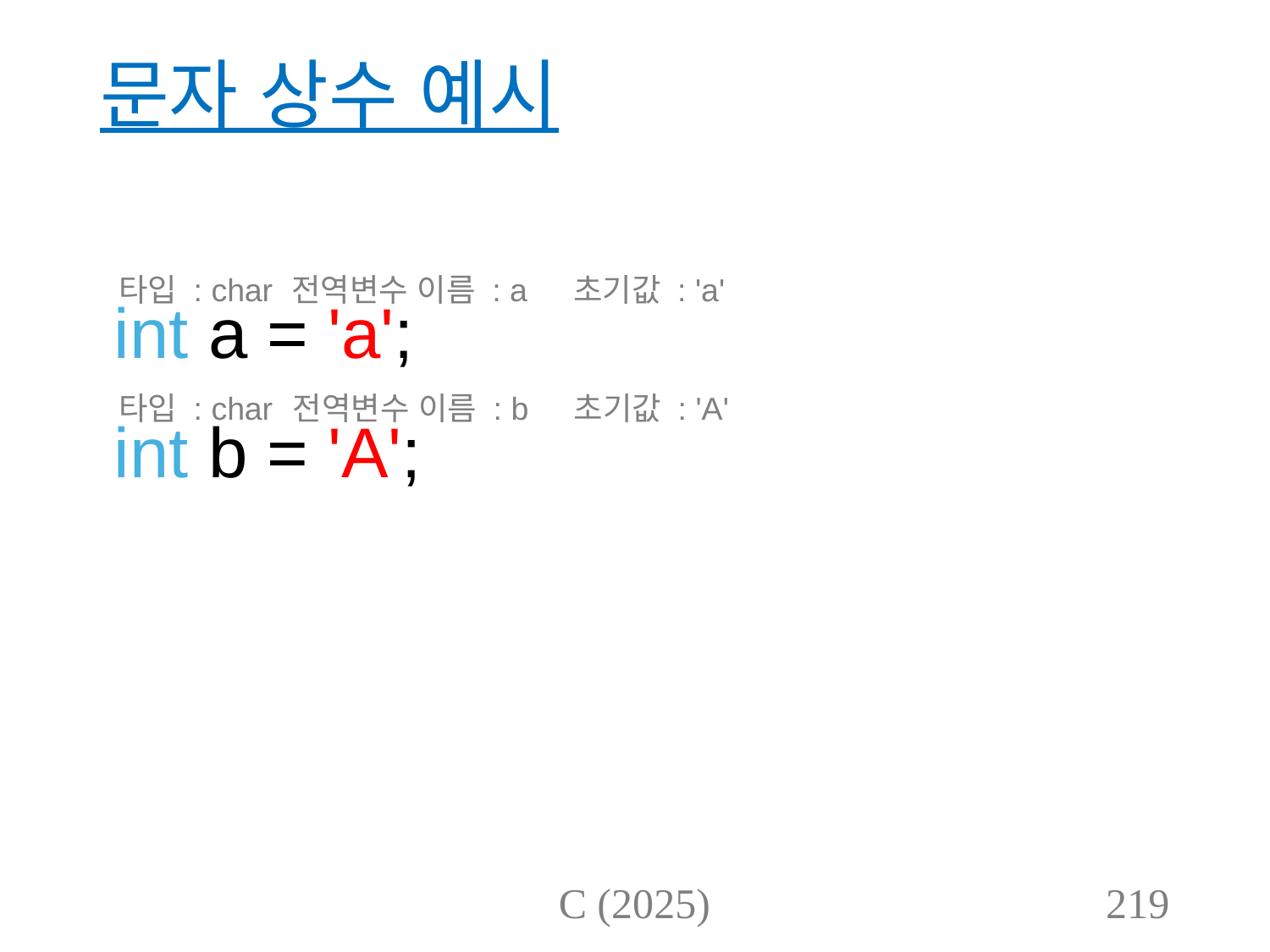

# 문자 상수 예시

int a = 'a';
int b = 'A';
타입 : char
전역변수 이름 : a
초기값 : 'a'
타입 : char
전역변수 이름 : b
초기값 : 'A'
C (2025)
219